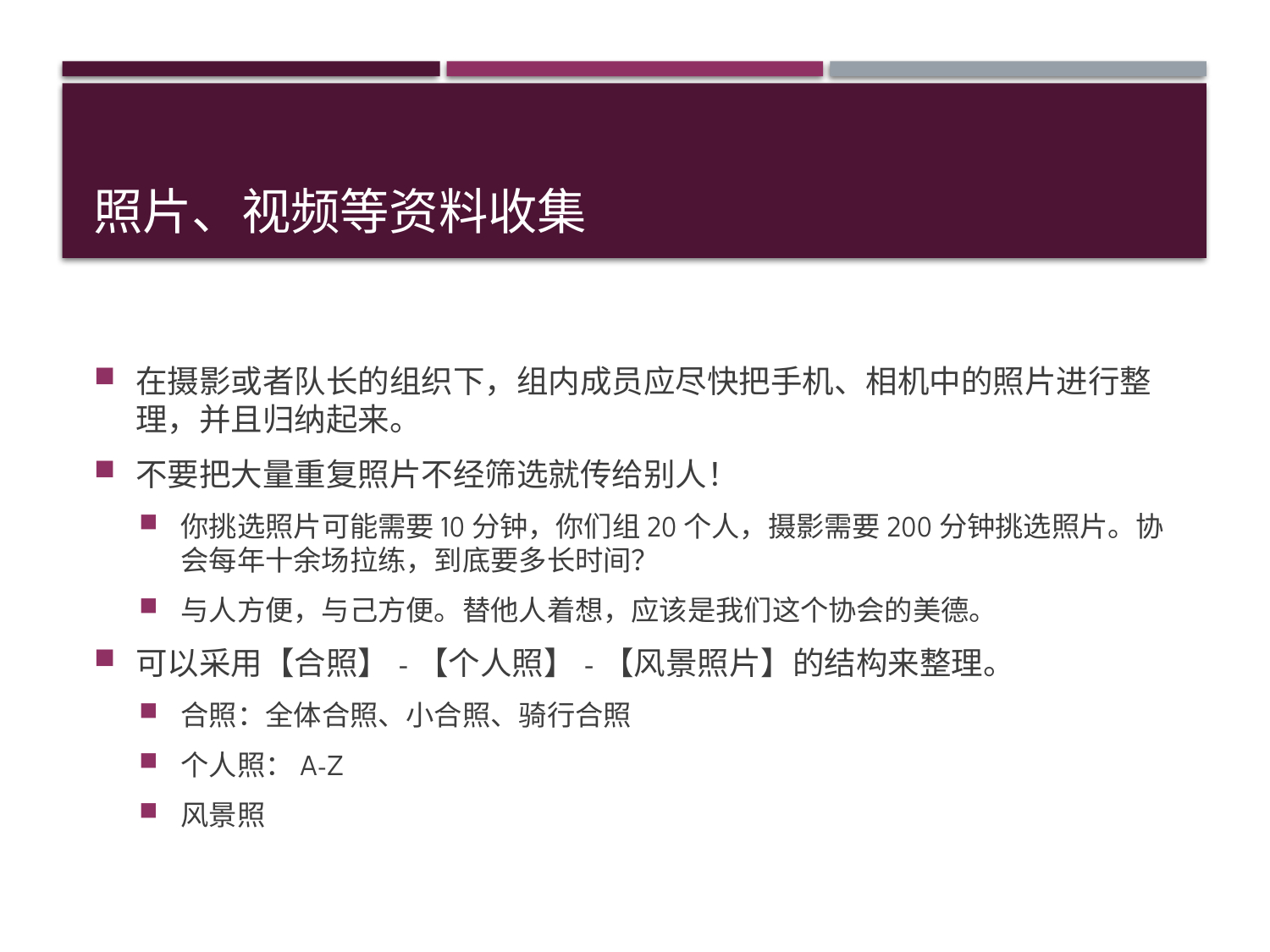

# 照片、视频等资料收集
在摄影或者队长的组织下，组内成员应尽快把手机、相机中的照片进行整理，并且归纳起来。
不要把大量重复照片不经筛选就传给别人！
你挑选照片可能需要10分钟，你们组20个人，摄影需要200分钟挑选照片。协会每年十余场拉练，到底要多长时间？
与人方便，与己方便。替他人着想，应该是我们这个协会的美德。
可以采用【合照】-【个人照】-【风景照片】的结构来整理。
合照：全体合照、小合照、骑行合照
个人照：A-Z
风景照